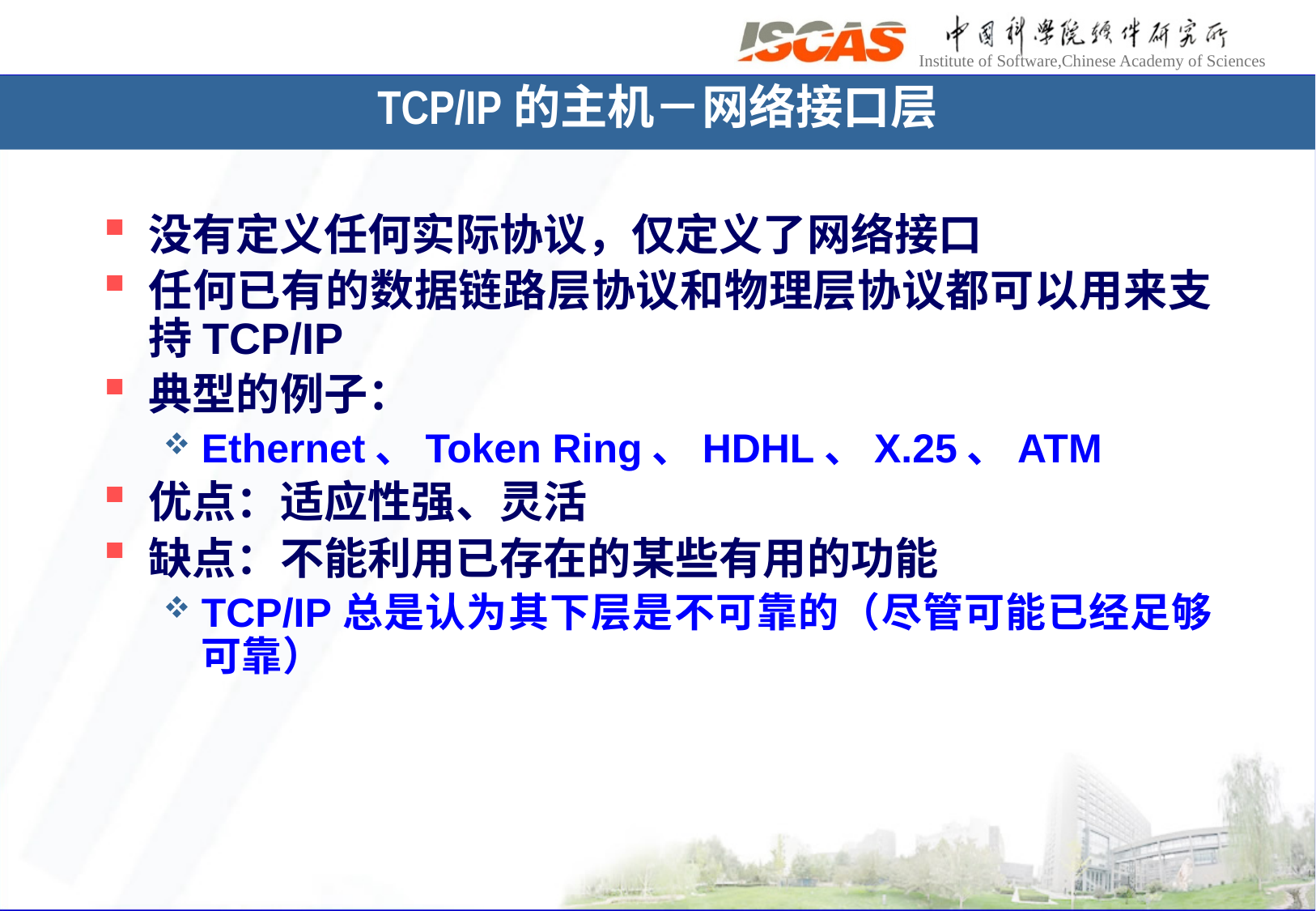

# TCP/IP的主机－网络接口层
没有定义任何实际协议，仅定义了网络接口
任何已有的数据链路层协议和物理层协议都可以用来支持TCP/IP
典型的例子：
Ethernet、Token Ring、HDHL、X.25、ATM
优点：适应性强、灵活
缺点：不能利用已存在的某些有用的功能
TCP/IP总是认为其下层是不可靠的（尽管可能已经足够可靠）